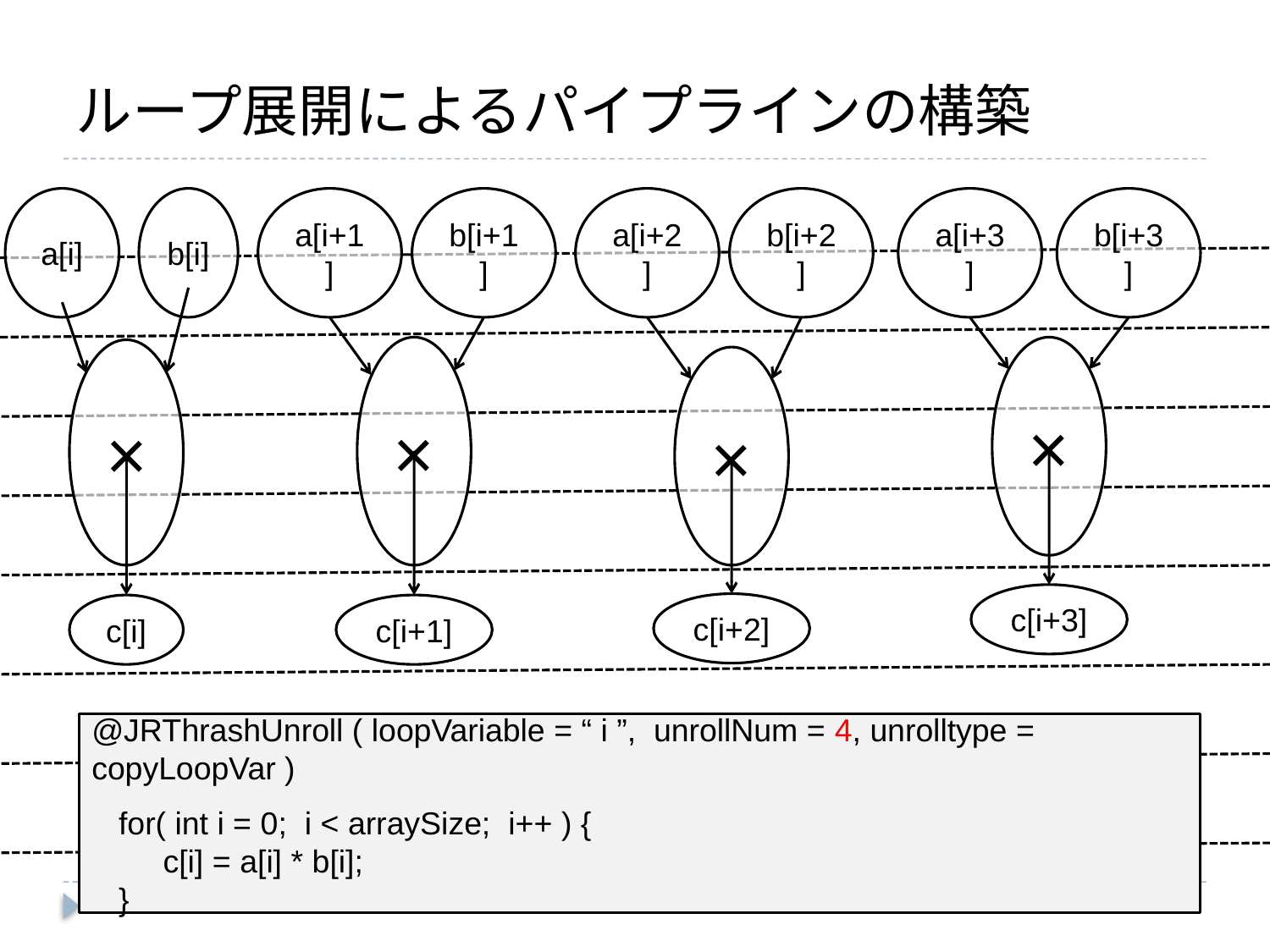

# ループ展開によるパイプラインの構築
a[i]
b[i]
a[i+1]
b[i+1]
a[i+2]
b[i+2]
a[i+3]
b[i+3]
×
×
×
×
c[i+3]
c[i+2]
c[i]
c[i+1]
@JRThrashUnroll ( loopVariable = “ i ”,  unrollNum = 4, unrolltype = copyLoopVar )

   for( int i = 0;  i < arraySize;  i++ ) {
        c[i] = a[i] * b[i];
   }
23